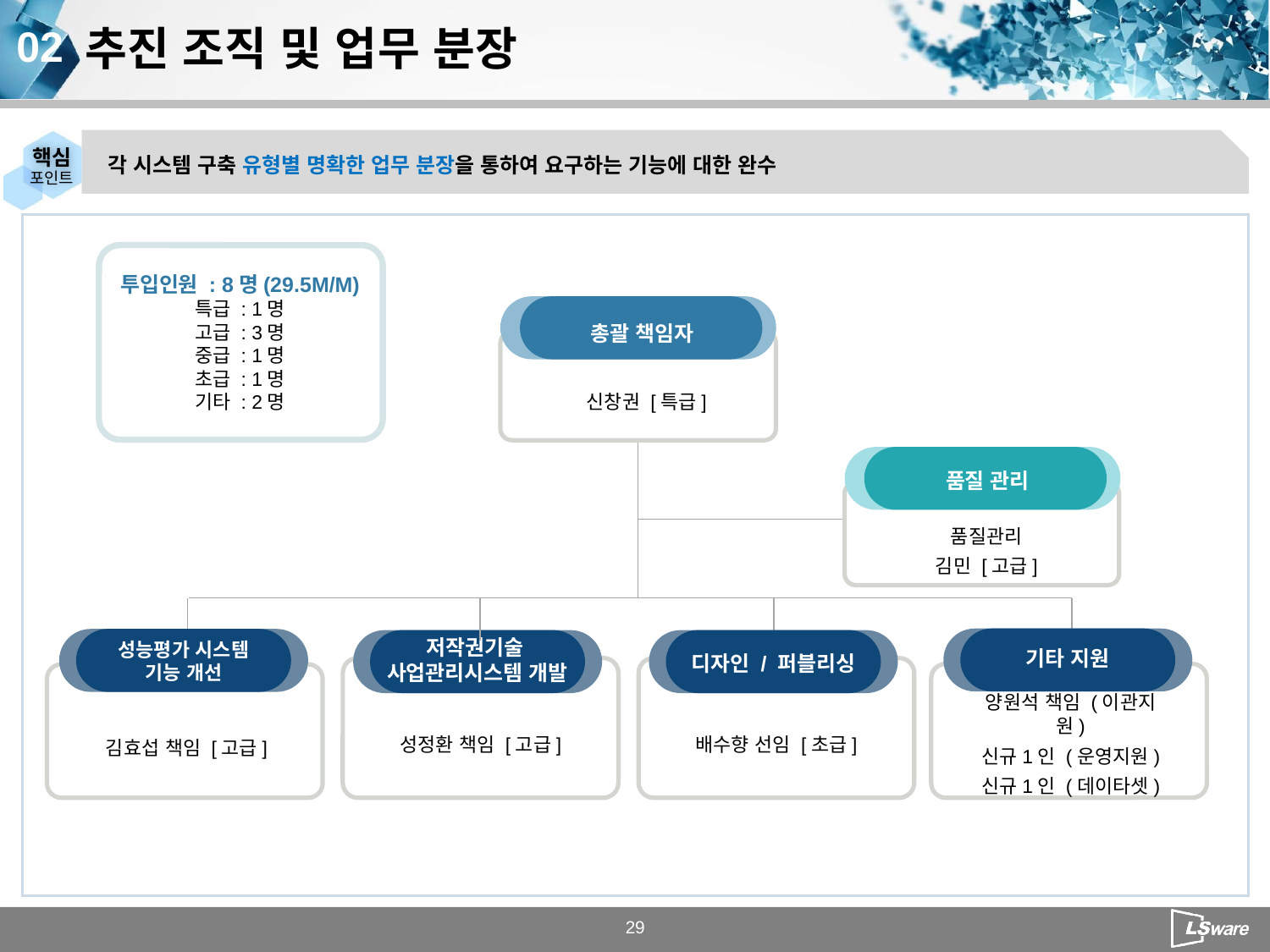

# 추진 조직 및 업무 분장
02
각 시스템 구축 유형별 명확한 업무 분장을 통하여 요구하는 기능에 대한 완수

투입인원 : 8명(29.5M/M)
특급 : 1명
고급 : 3명
중급 : 1명
초급 : 1명
기타 : 2명

총괄 책임자

신창권 [특급]

품질 관리

품질관리
김민 [고급]
저작권기술
사업관리시스템 개발

성정환 책임 [고급]

기타 지원

양원석 책임 (이관지원)
신규1인 (운영지원)
신규1인 (데이타셋)

성능평가 시스템
기능 개선

김효섭 책임 [고급]

디자인 / 퍼블리싱

배수향 선임 [초급]